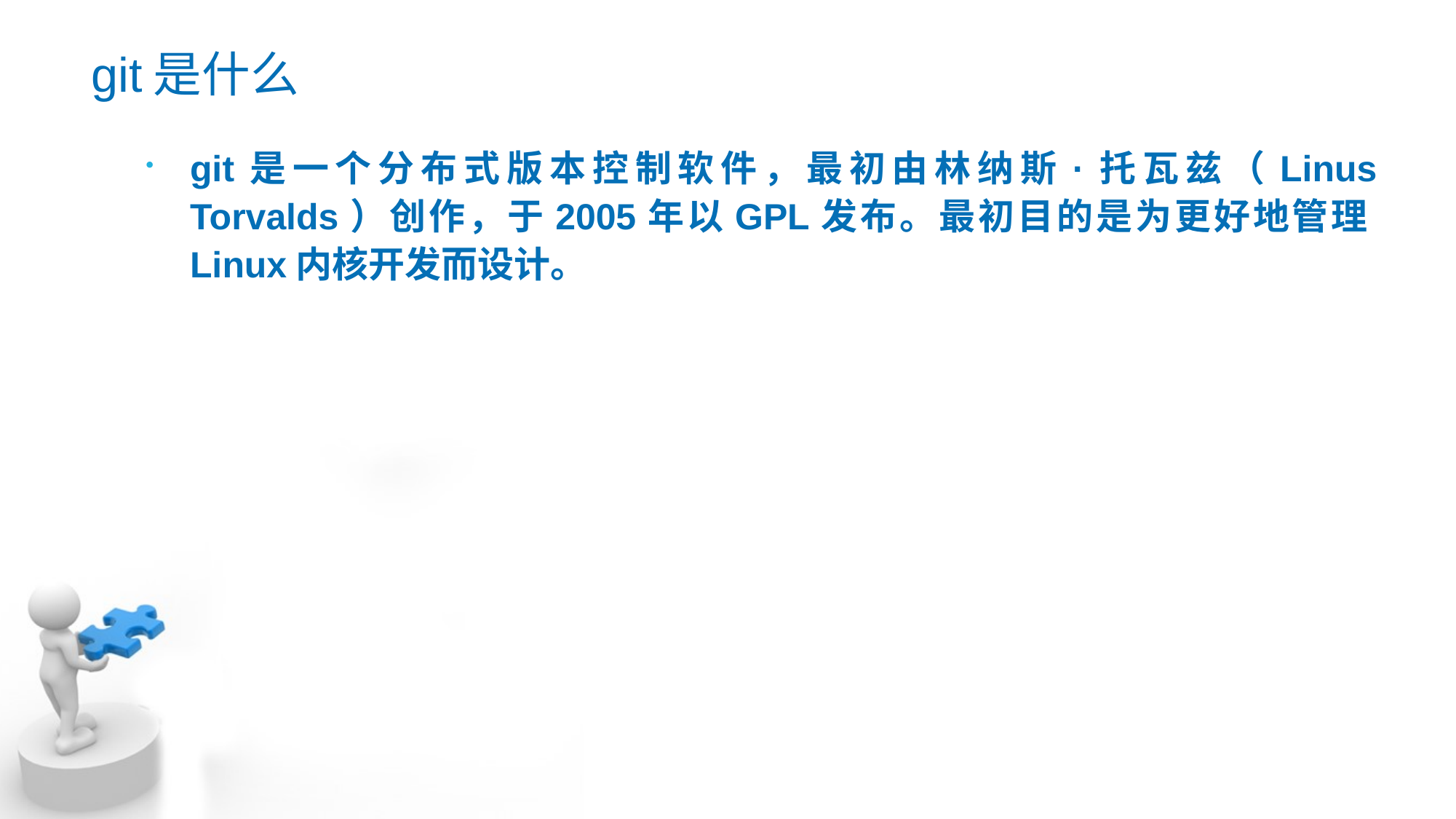

# git是什么
git是一个分布式版本控制软件，最初由林纳斯·托瓦兹（Linus Torvalds）创作，于2005年以GPL发布。最初目的是为更好地管理Linux内核开发而设计。